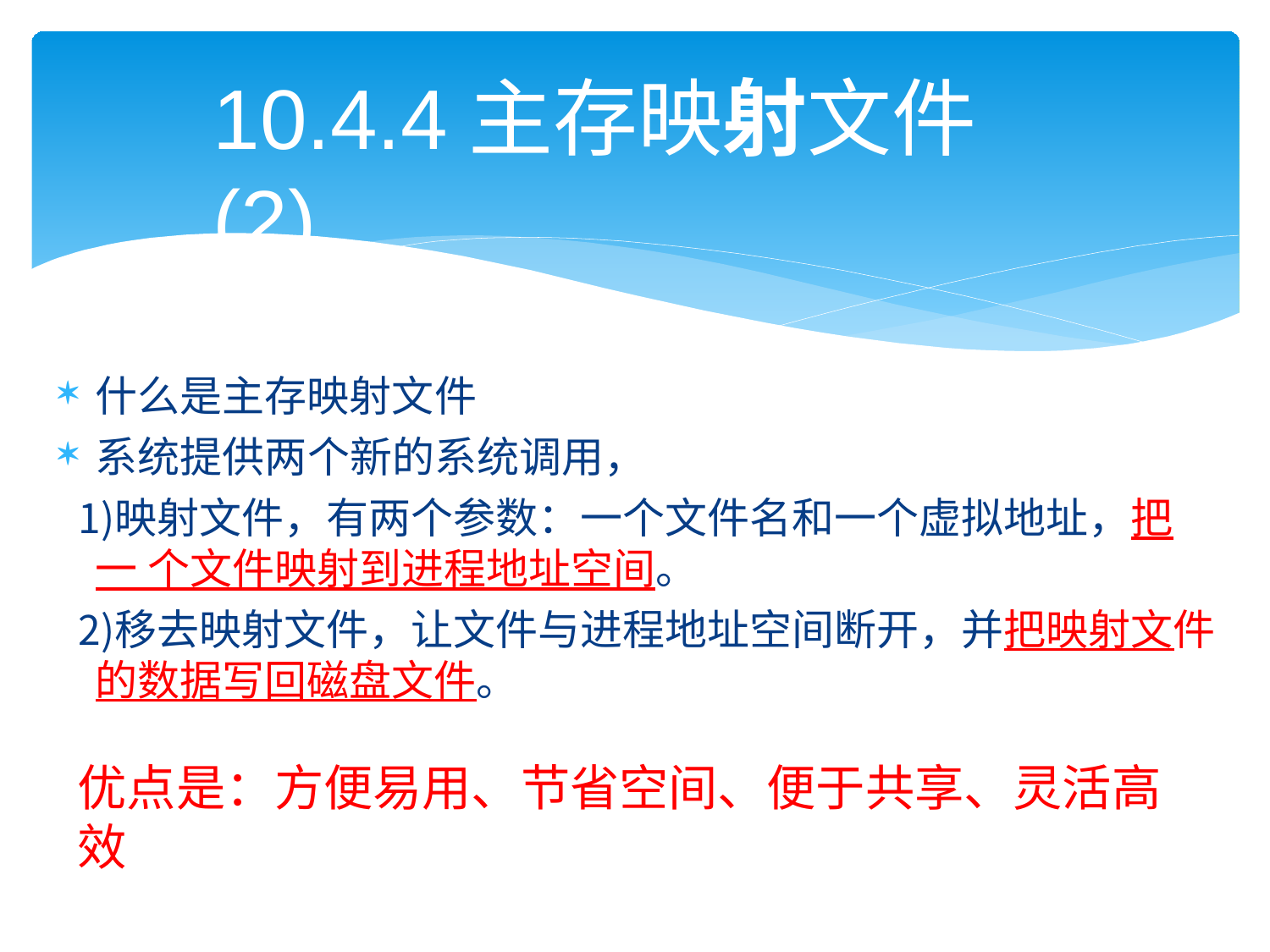

# 10.4.4主存映射文件(2)
什么是主存映射文件
系统提供两个新的系统调用，
映射文件，有两个参数：一个文件名和一个虚拟地址，把一 个文件映射到进程地址空间。
移去映射文件，让文件与进程地址空间断开，并把映射文件 的数据写回磁盘文件。

优点是：方便易用、节省空间、便于共享、灵活高效